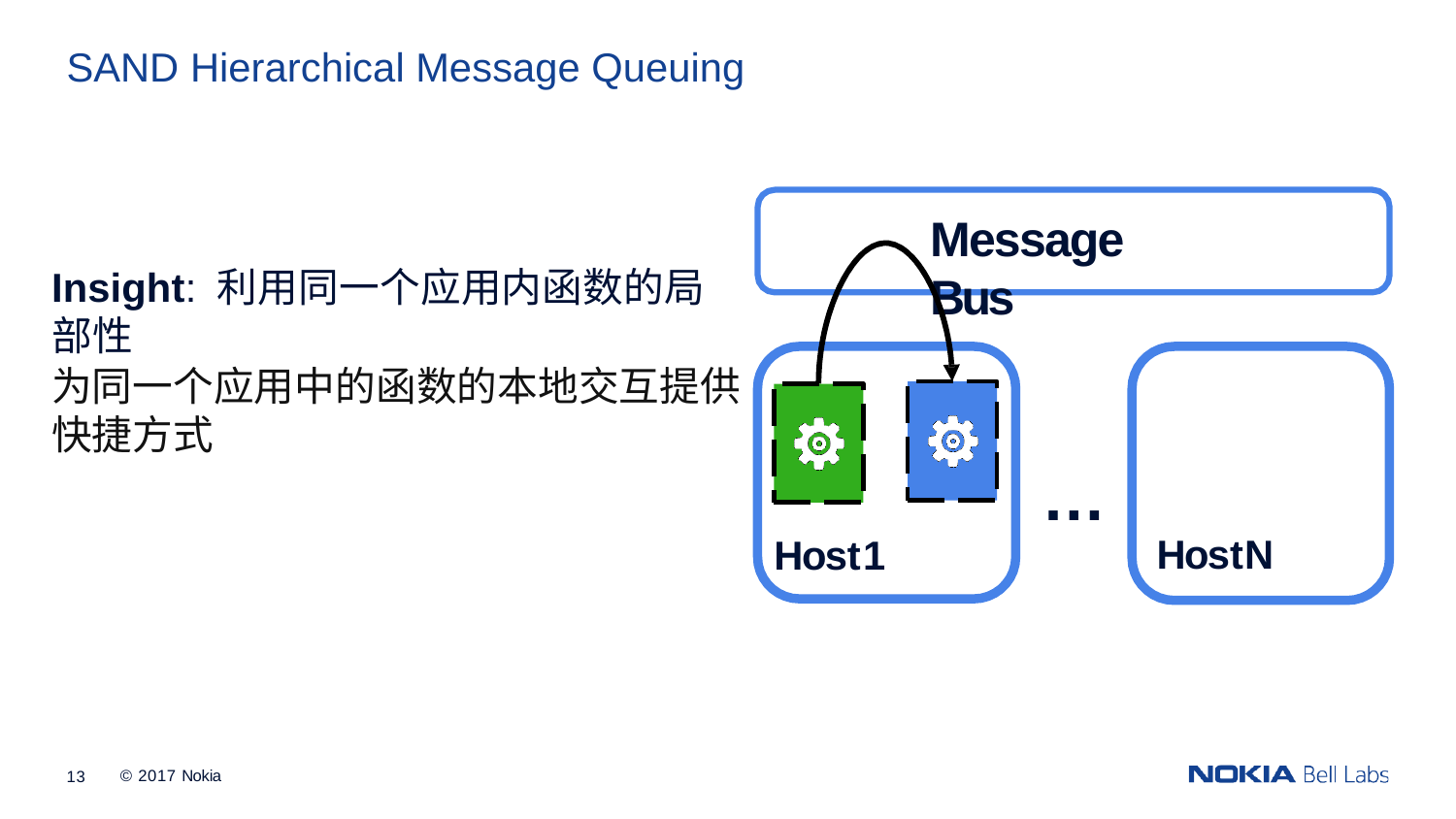

SAND Hierarchical Message Queuing

# Message Bus

Insight: 利用同一个应用内函数的局部性
为同一个应用中的函数的本地交互提供快捷方式

…
HostN
Host1
© 2017 Nokia
13